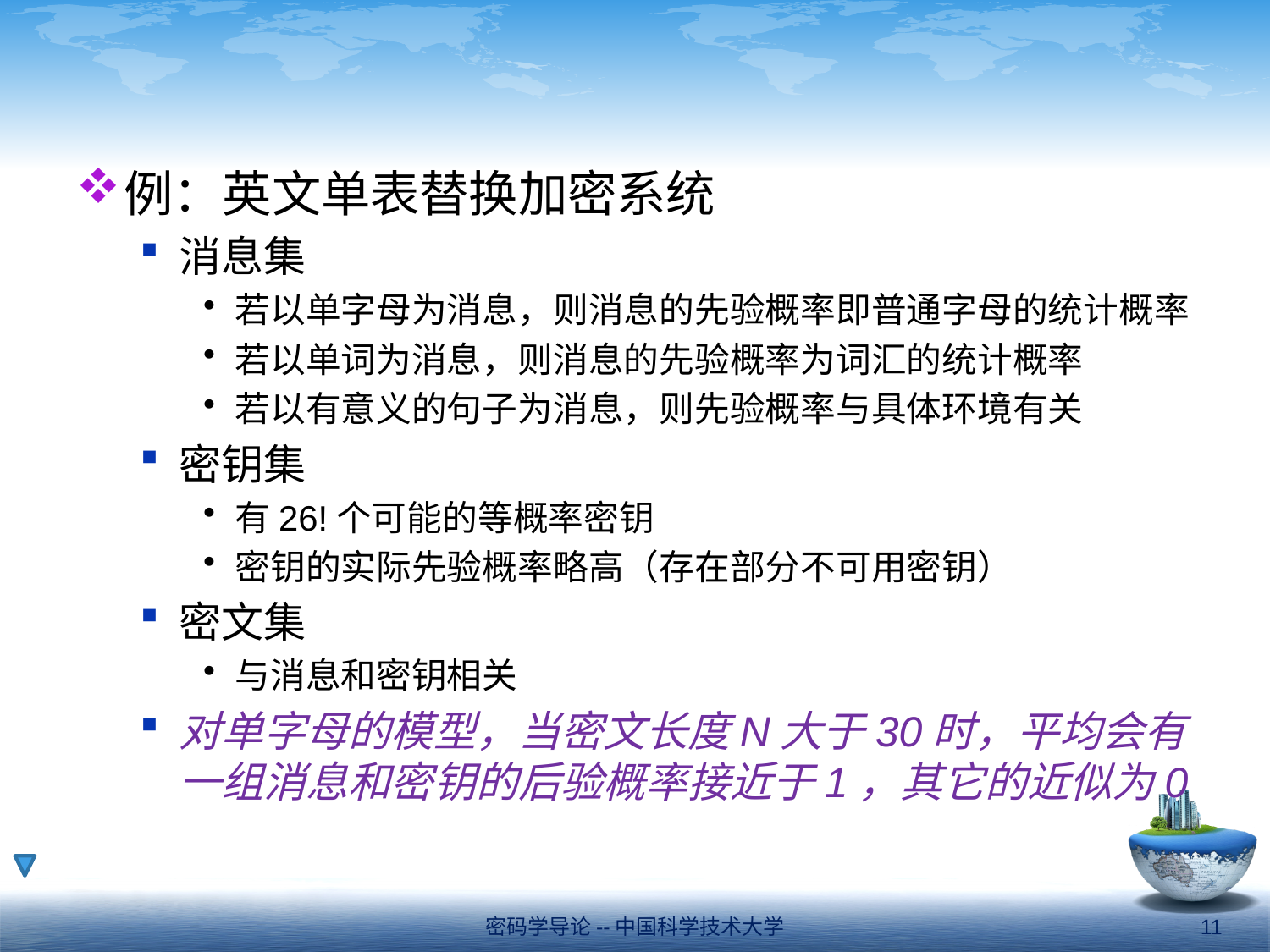

#
例：英文单表替换加密系统
消息集
若以单字母为消息，则消息的先验概率即普通字母的统计概率
若以单词为消息，则消息的先验概率为词汇的统计概率
若以有意义的句子为消息，则先验概率与具体环境有关
密钥集
有26!个可能的等概率密钥
密钥的实际先验概率略高（存在部分不可用密钥）
密文集
与消息和密钥相关
对单字母的模型，当密文长度N大于30时，平均会有一组消息和密钥的后验概率接近于1，其它的近似为0

密码学导论--中国科学技术大学
11